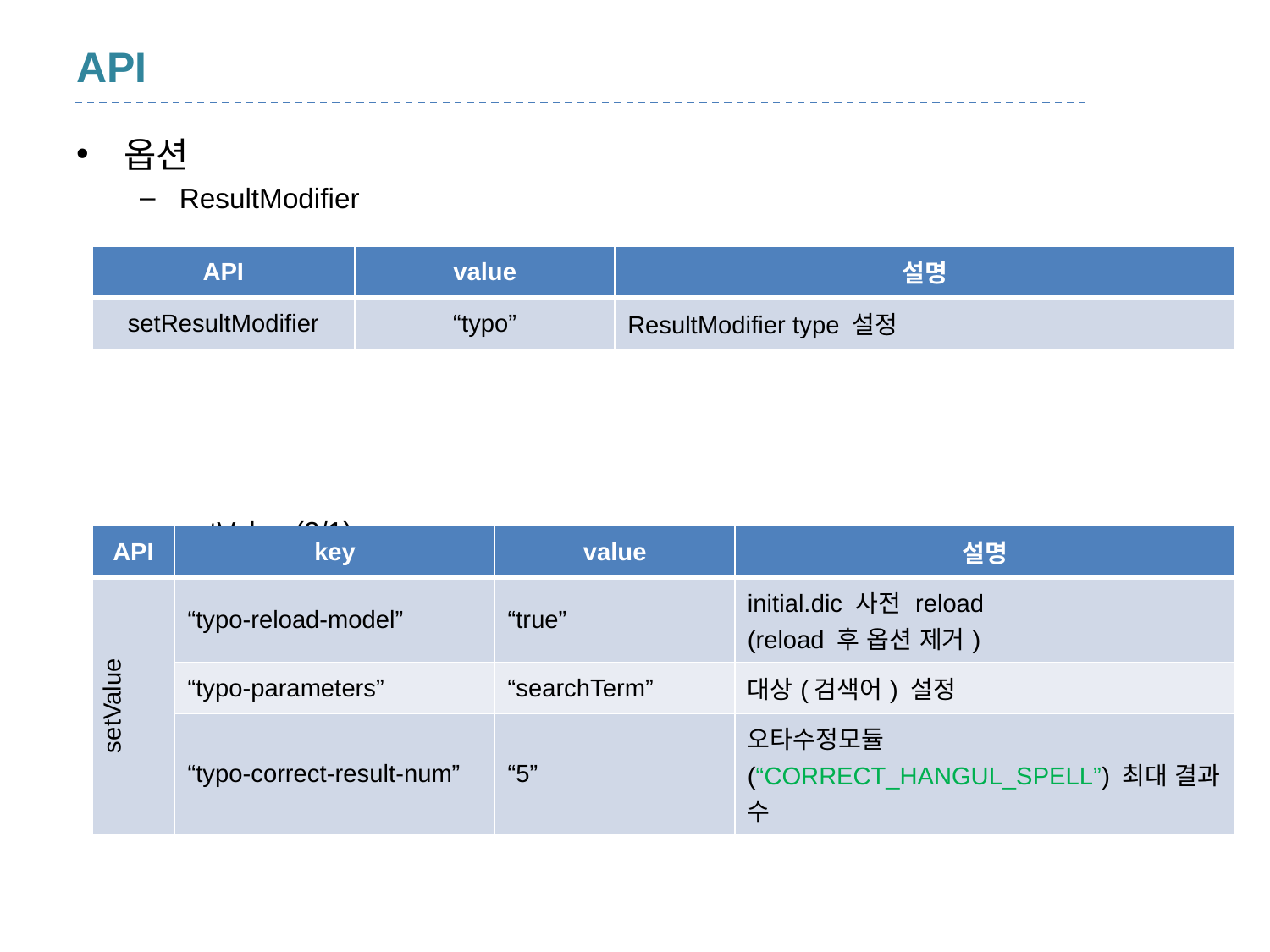

# API
옵션
ResultModifier

setValue (2/1)
| API | value | 설명 |
| --- | --- | --- |
| setResultModifier | “typo” | ResultModifier type 설정 |
| API | key | value | 설명 |
| --- | --- | --- | --- |
| setValue | “typo-reload-model” | “true” | initial.dic 사전 reload (reload 후 옵션 제거) |
|  | “typo-parameters” | “searchTerm” | 대상(검색어) 설정 |
|  | “typo-correct-result-num” | “5” | 오타수정모듈(“CORRECT\_HANGUL\_SPELL”) 최대 결과 수 |